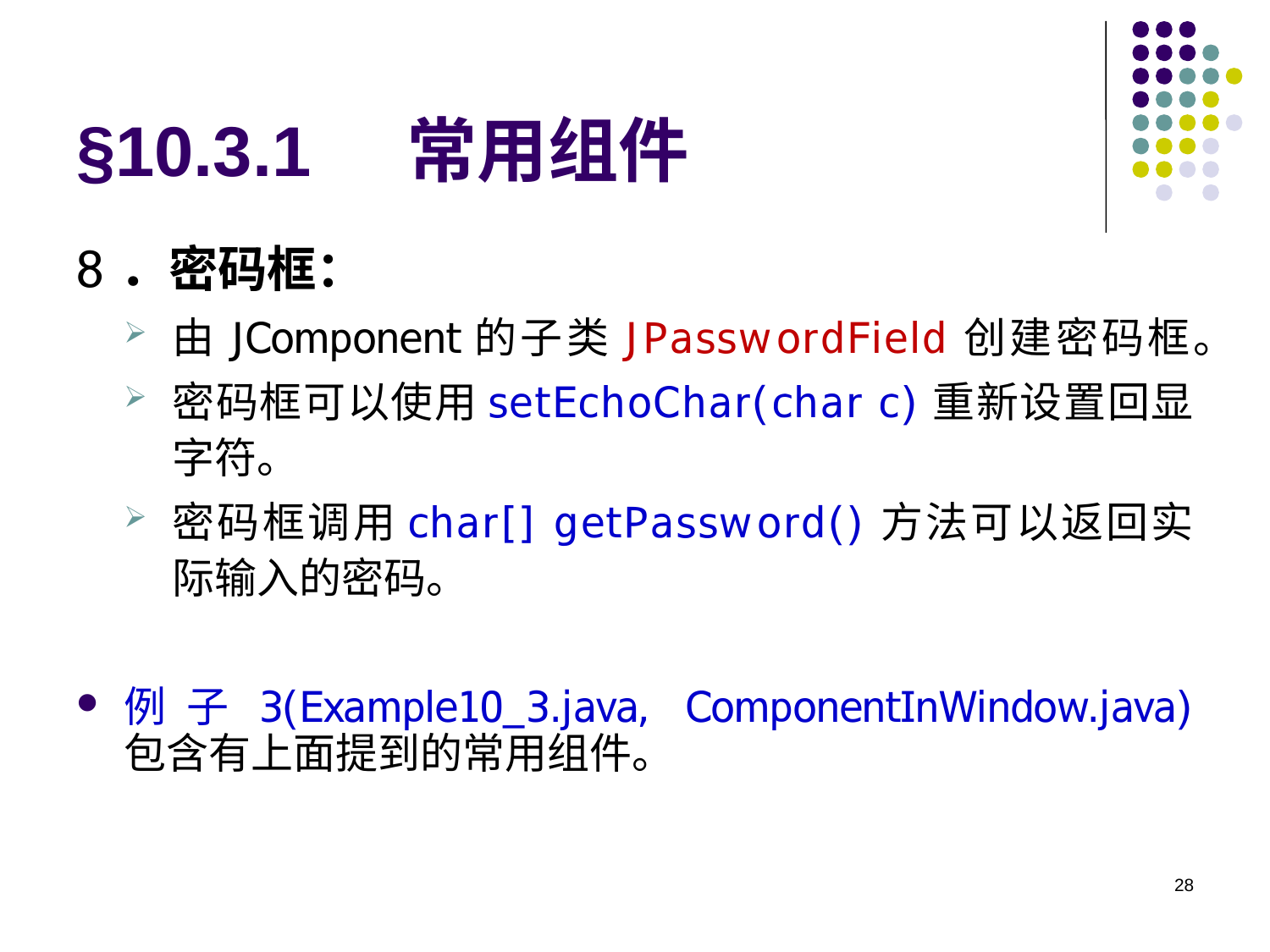

# §10.3.1    常用组件
8．密码框：
由JComponent的子类JPasswordField创建密码框。
密码框可以使用setEchoChar(char c)重新设置回显字符。
密码框调用char[] getPassword()方法可以返回实际输入的密码。

例子3(Example10_3.java, ComponentInWindow.java) 包含有上面提到的常用组件。

28